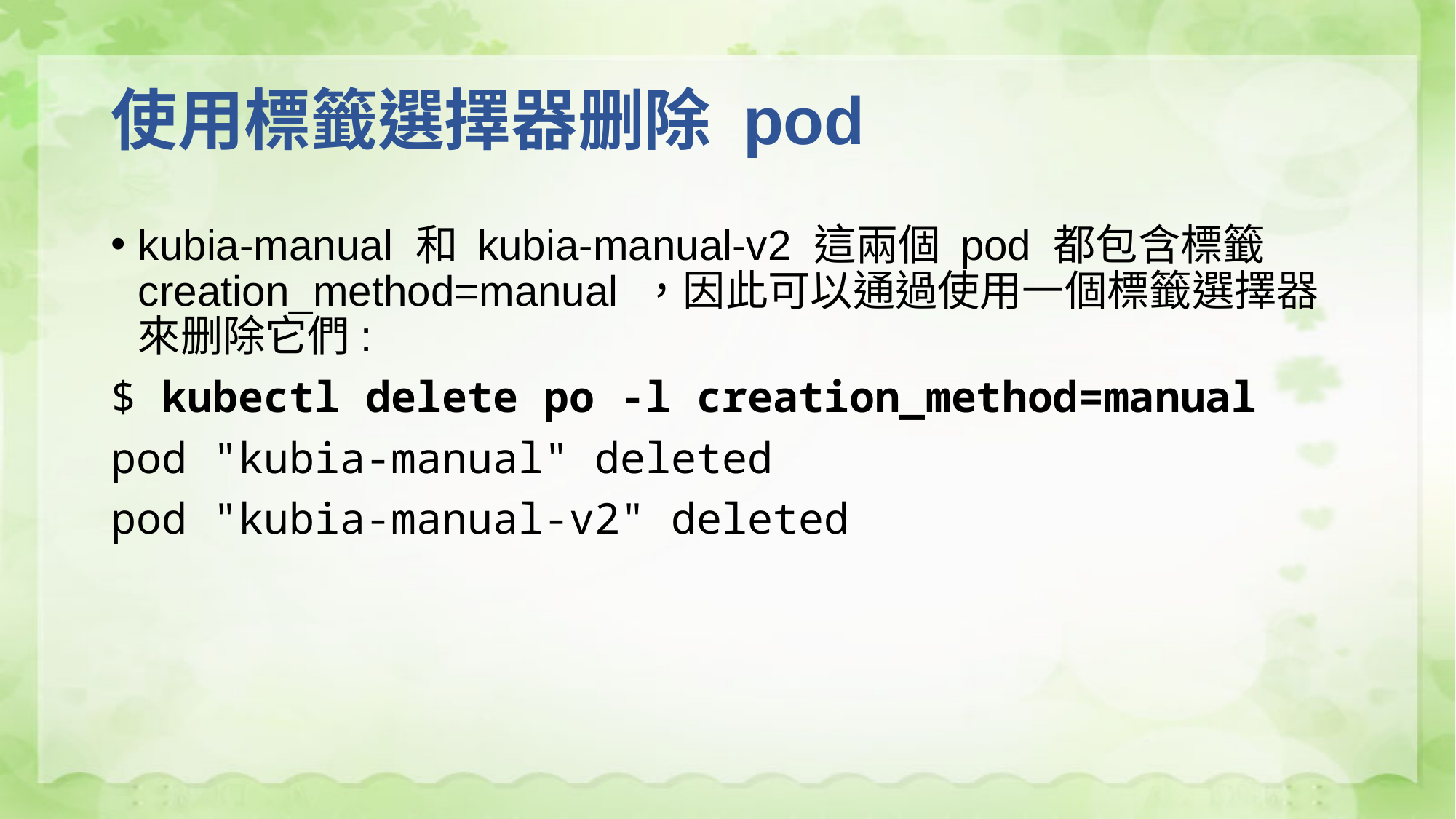

# 使用標籤選擇器删除 pod
kubia-manual 和 kubia-manual-v2 這兩個 pod 都包含標籤 creation_method=manual ，因此可以通過使用一個標籤選擇器來删除它們:
$ kubectl delete po -l creation_method=manual
pod "kubia-manual" deleted
pod "kubia-manual-v2" deleted